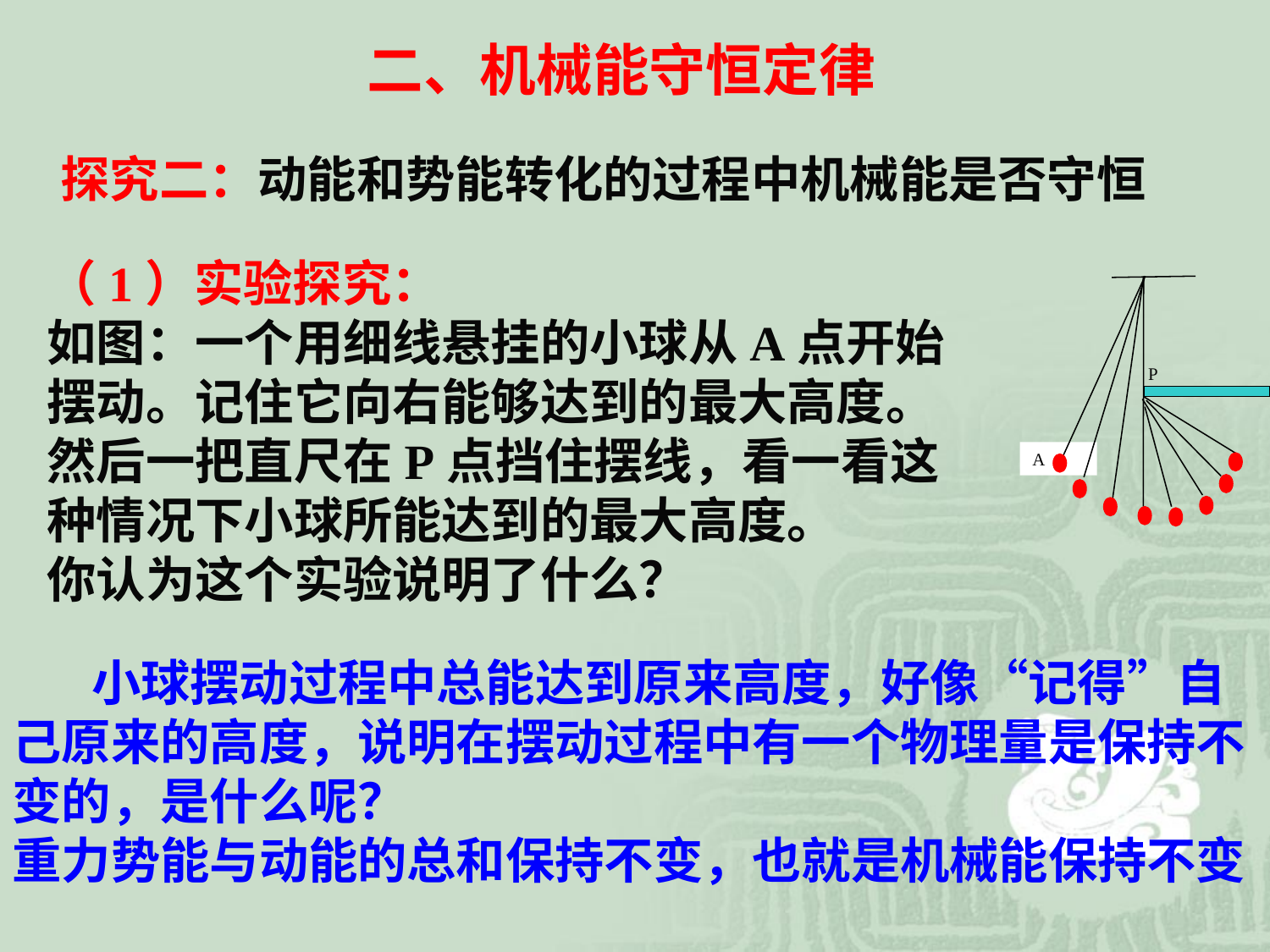

二、机械能守恒定律
探究二：动能和势能转化的过程中机械能是否守恒
（1）实验探究：
如图：一个用细线悬挂的小球从A点开始摆动。记住它向右能够达到的最大高度。
然后一把直尺在P点挡住摆线，看一看这种情况下小球所能达到的最大高度。
你认为这个实验说明了什么？

A

P
      小球摆动过程中总能达到原来高度，好像“记得”自己原来的高度，说明在摆动过程中有一个物理量是保持不变的，是什么呢？
重力势能与动能的总和保持不变，也就是机械能保持不变